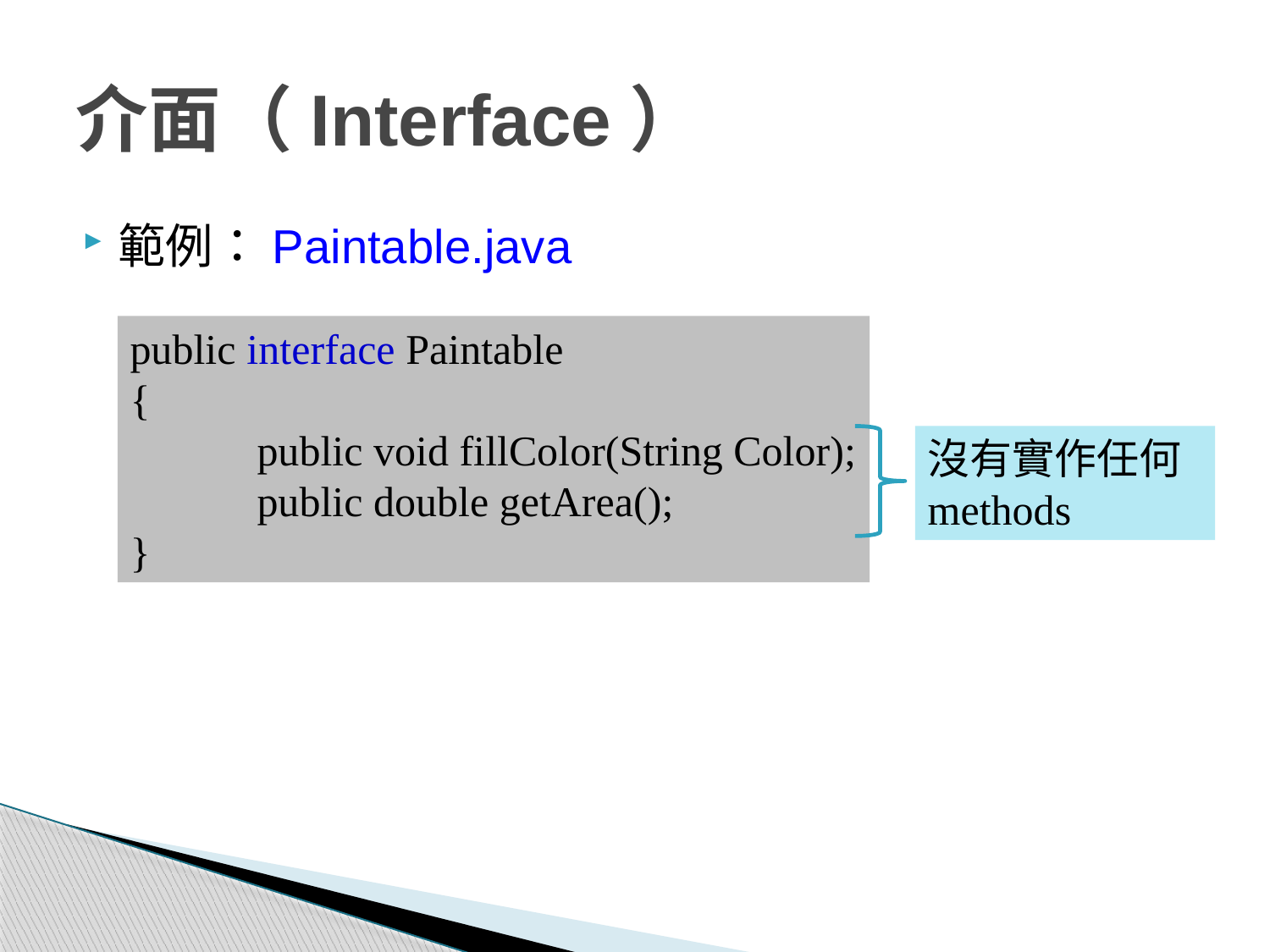

# 介面（Interface）
範例：Paintable.java
public interface Paintable
{
	public void fillColor(String Color);
	public double getArea();
}

沒有實作任何 methods